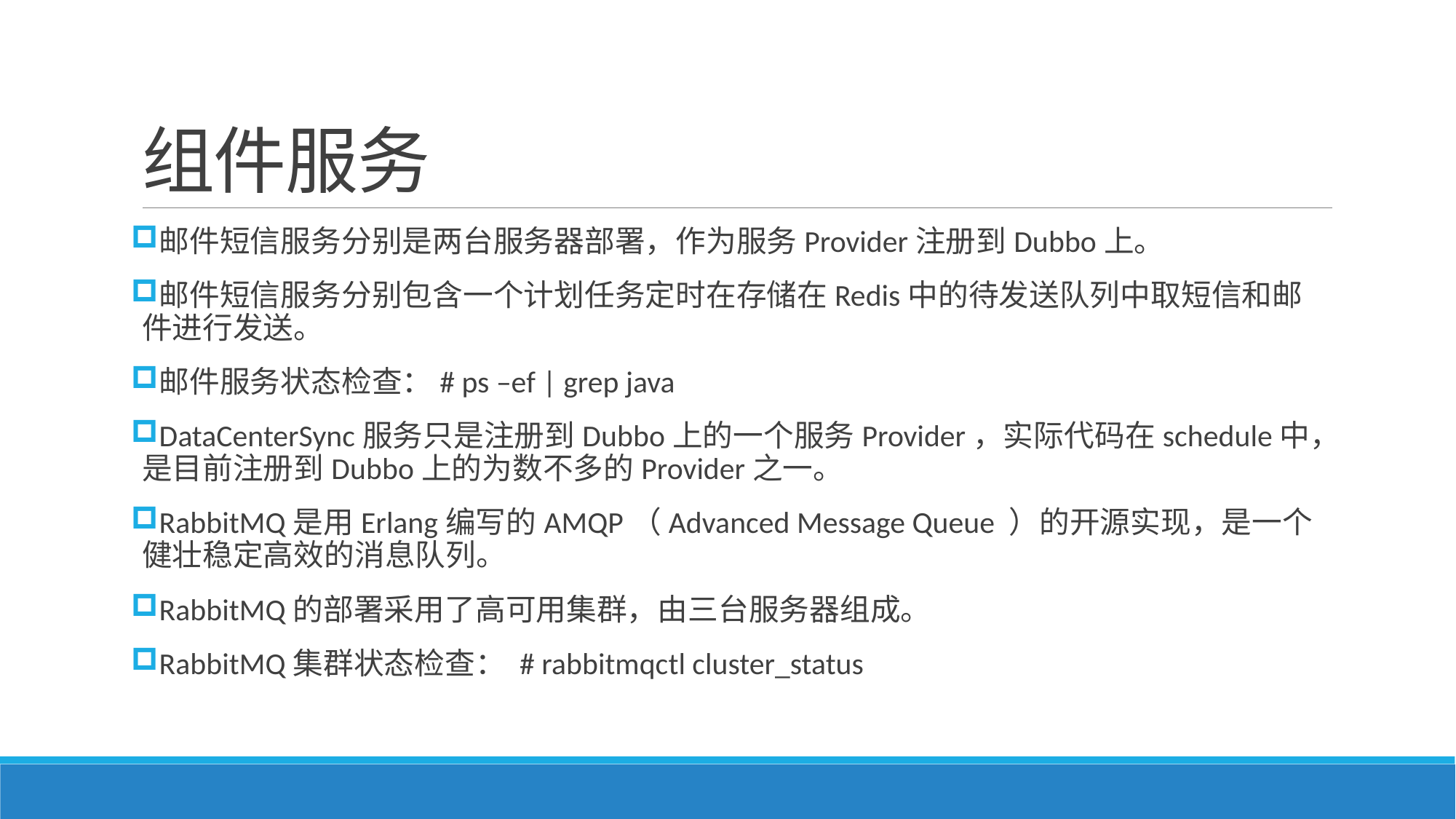

# 组件服务
邮件短信服务分别是两台服务器部署，作为服务Provider注册到Dubbo上。
邮件短信服务分别包含一个计划任务定时在存储在Redis中的待发送队列中取短信和邮件进行发送。
邮件服务状态检查：# ps –ef | grep java
DataCenterSync服务只是注册到Dubbo上的一个服务Provider，实际代码在schedule中，是目前注册到Dubbo上的为数不多的Provider之一。
RabbitMQ是用Erlang编写的AMQP（Advanced Message Queue ）的开源实现，是一个健壮稳定高效的消息队列。
RabbitMQ的部署采用了高可用集群，由三台服务器组成。
RabbitMQ集群状态检查： # rabbitmqctl cluster_status